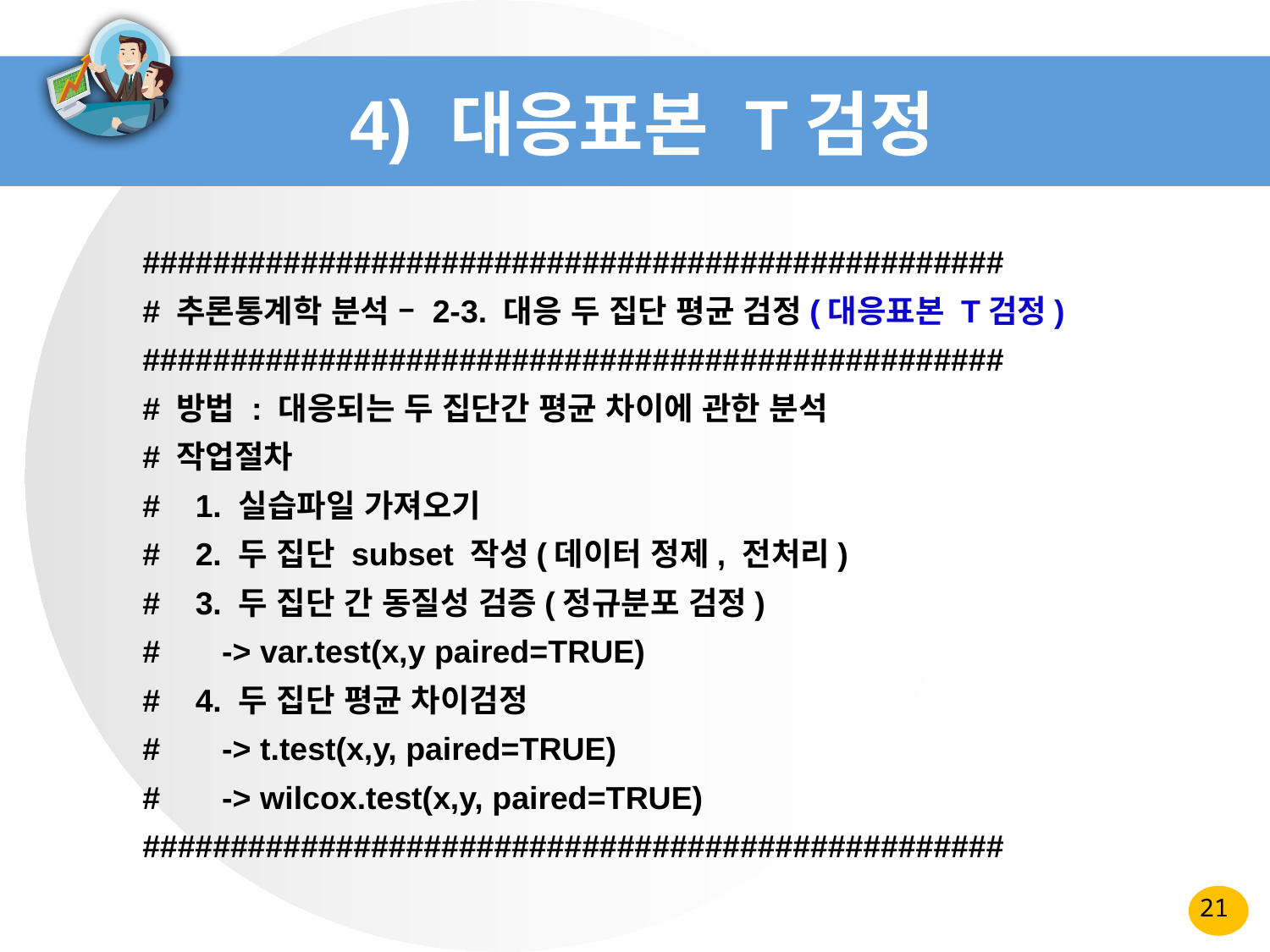

# 4) 대응표본 T검정
#################################################
# 추론통계학 분석 – 2-3. 대응 두 집단 평균 검정(대응표본 T검정)
#################################################
# 방법 : 대응되는 두 집단간 평균 차이에 관한 분석
# 작업절차
#    1. 실습파일 가져오기
#    2. 두 집단 subset 작성(데이터 정제, 전처리)
#    3. 두 집단 간 동질성 검증(정규분포 검정)
#       -> var.test(x,y paired=TRUE)
#    4. 두 집단 평균 차이검정
#       -> t.test(x,y, paired=TRUE)
#       -> wilcox.test(x,y, paired=TRUE)
#################################################
21